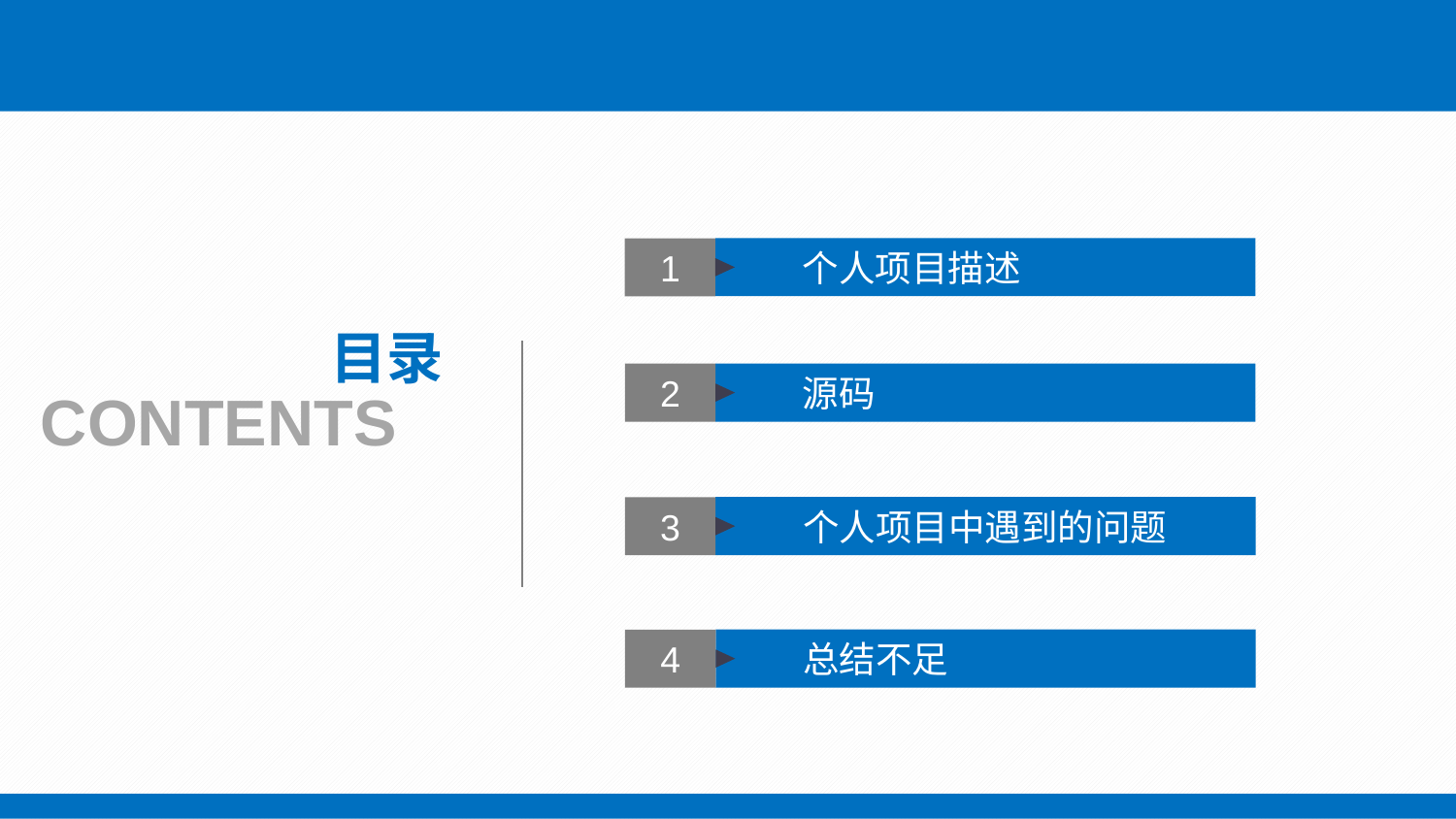

个人项目描述
1

目录
2
源码

CONTENTS
3
个人项目中遇到的问题

4
总结不足